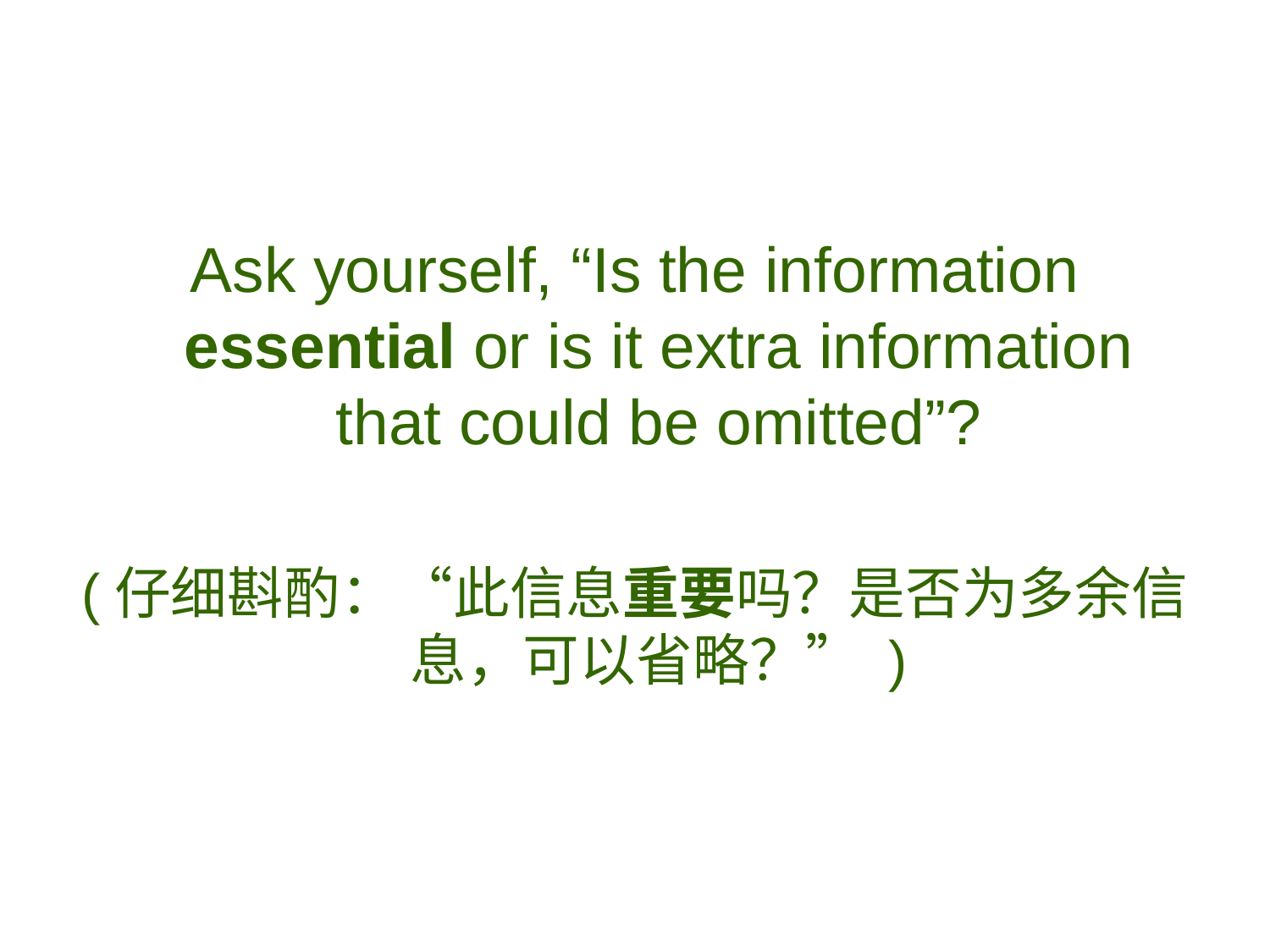

#
Ask yourself, “Is the information essential or is it extra information that could be omitted”?

(仔细斟酌：“此信息重要吗？是否为多余信息，可以省略？” )